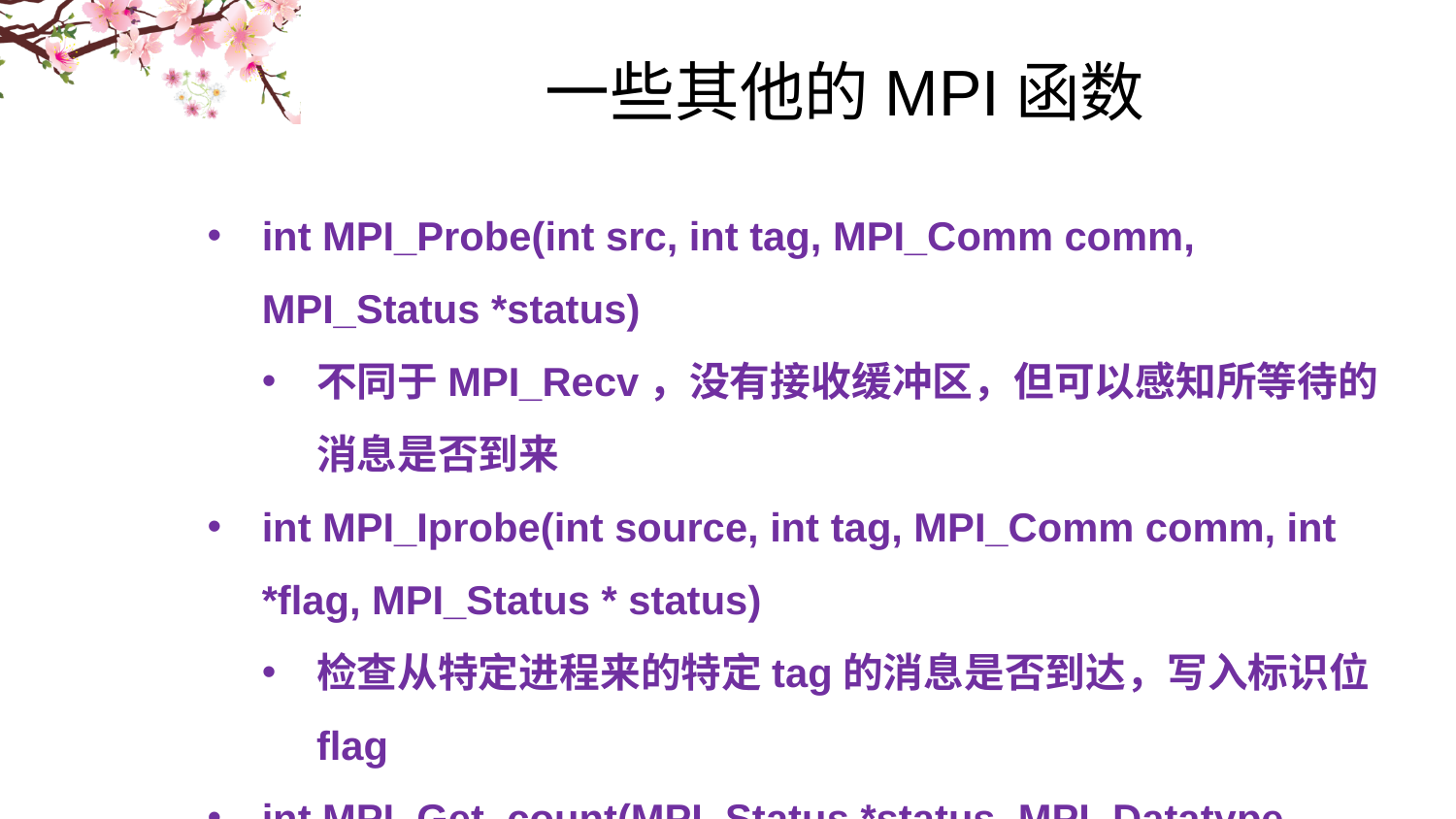

一些其他的MPI函数
int MPI_Probe(int src, int tag, MPI_Comm comm, MPI_Status *status)
不同于MPI_Recv，没有接收缓冲区，但可以感知所等待的消息是否到来
int MPI_Iprobe(int source, int tag, MPI_Comm comm, int *flag, MPI_Status * status)
检查从特定进程来的特定tag的消息是否到达，写入标识位flag
int MPI_Get_count(MPI_Status *status, MPI_Datatype *dtype, int *cnt)
用MPI_Probe感知到消息后，得到消息的大小